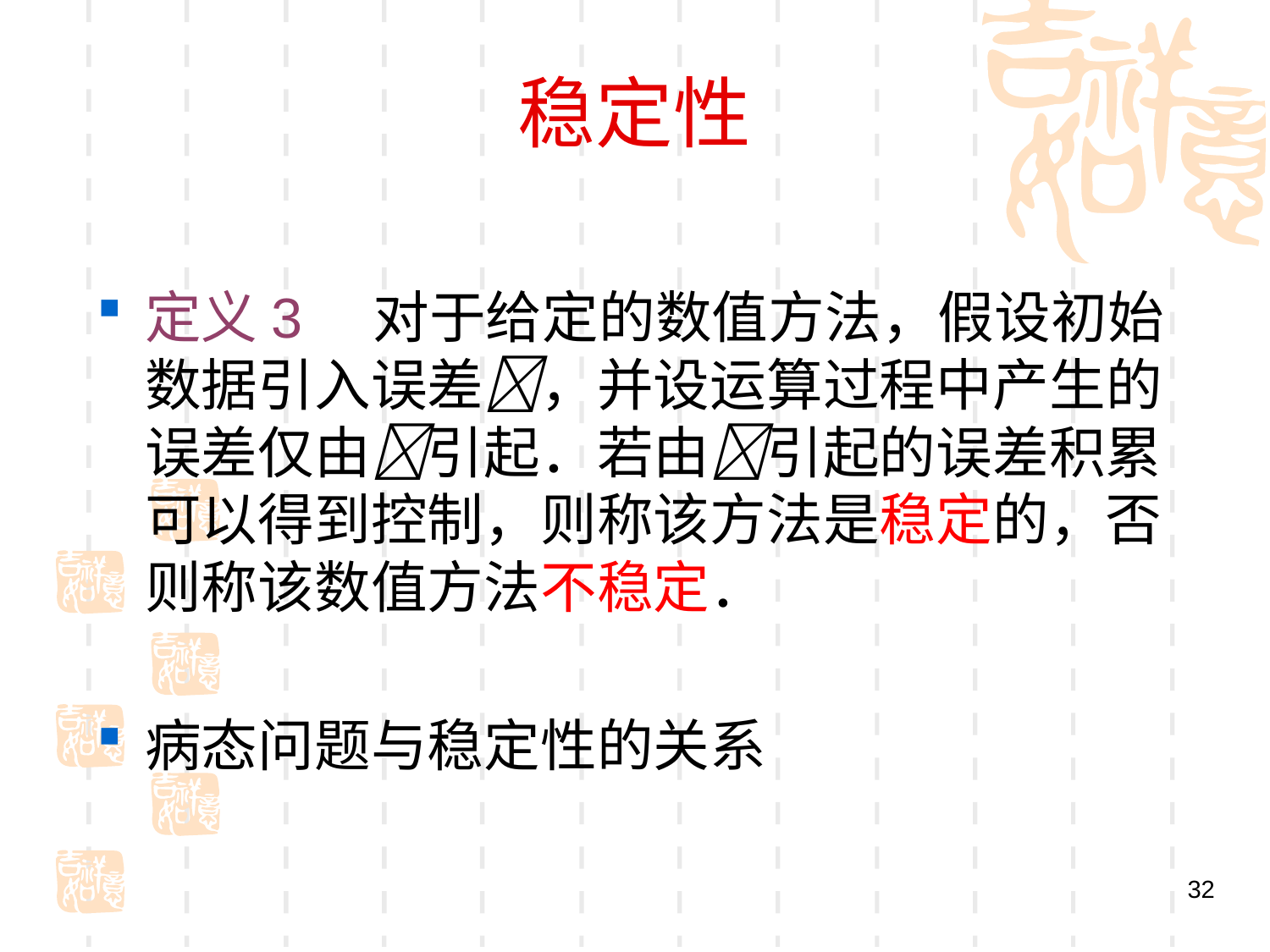

# 稳定性
定义3　对于给定的数值方法，假设初始数据引入误差ε，并设运算过程中产生的误差仅由ε引起．若由ε引起的误差积累可以得到控制，则称该方法是稳定的，否则称该数值方法不稳定．

病态问题与稳定性的关系
32